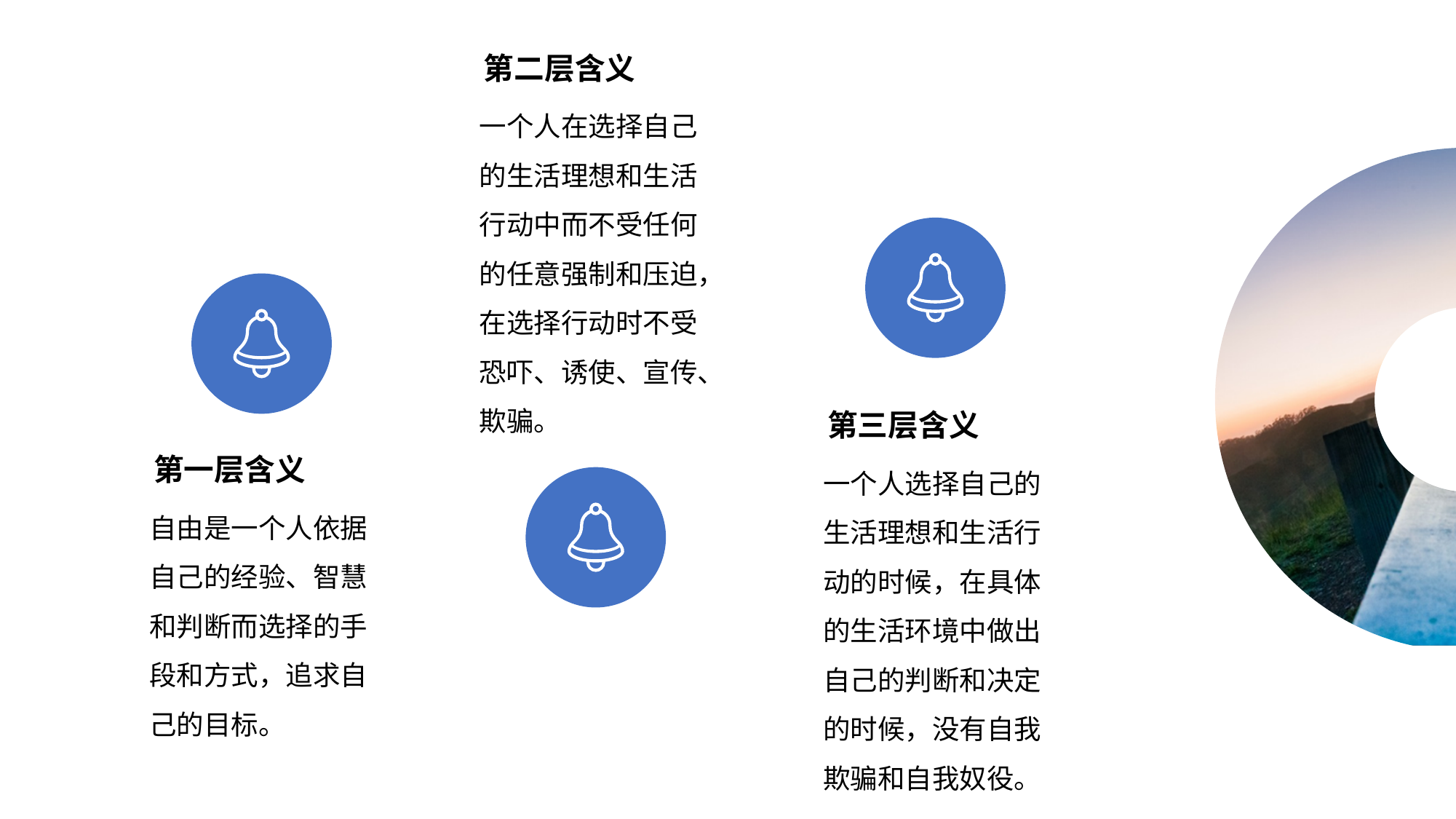

第二层含义
一个人在选择自己的生活理想和生活行动中而不受任何的任意强制和压迫，在选择行动时不受恐吓、诱使、宣传、欺骗。

第三层含义
一个人选择自己的生活理想和生活行动的时候，在具体的生活环境中做出自己的判断和决定的时候，没有自我欺骗和自我奴役。

第一层含义
自由是一个人依据自己的经验、智慧和判断而选择的手段和方式，追求自己的目标。